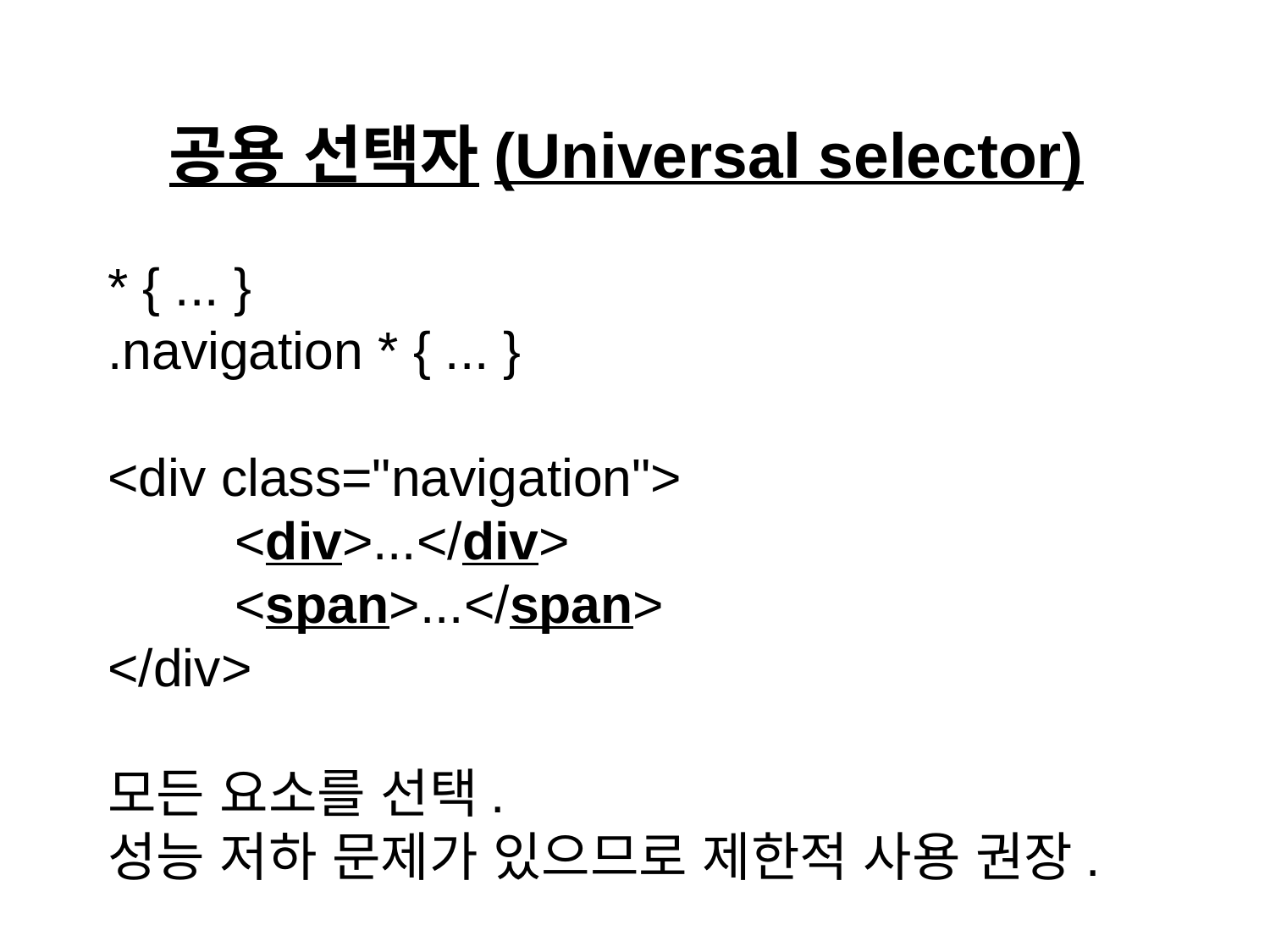

# 공용 선택자(Universal selector)
* { ... }
.navigation * { ... }

<div class="navigation">
	<div>...</div>
	<span>...</span>
</div>

모든 요소를 선택.
성능 저하 문제가 있으므로 제한적 사용 권장.